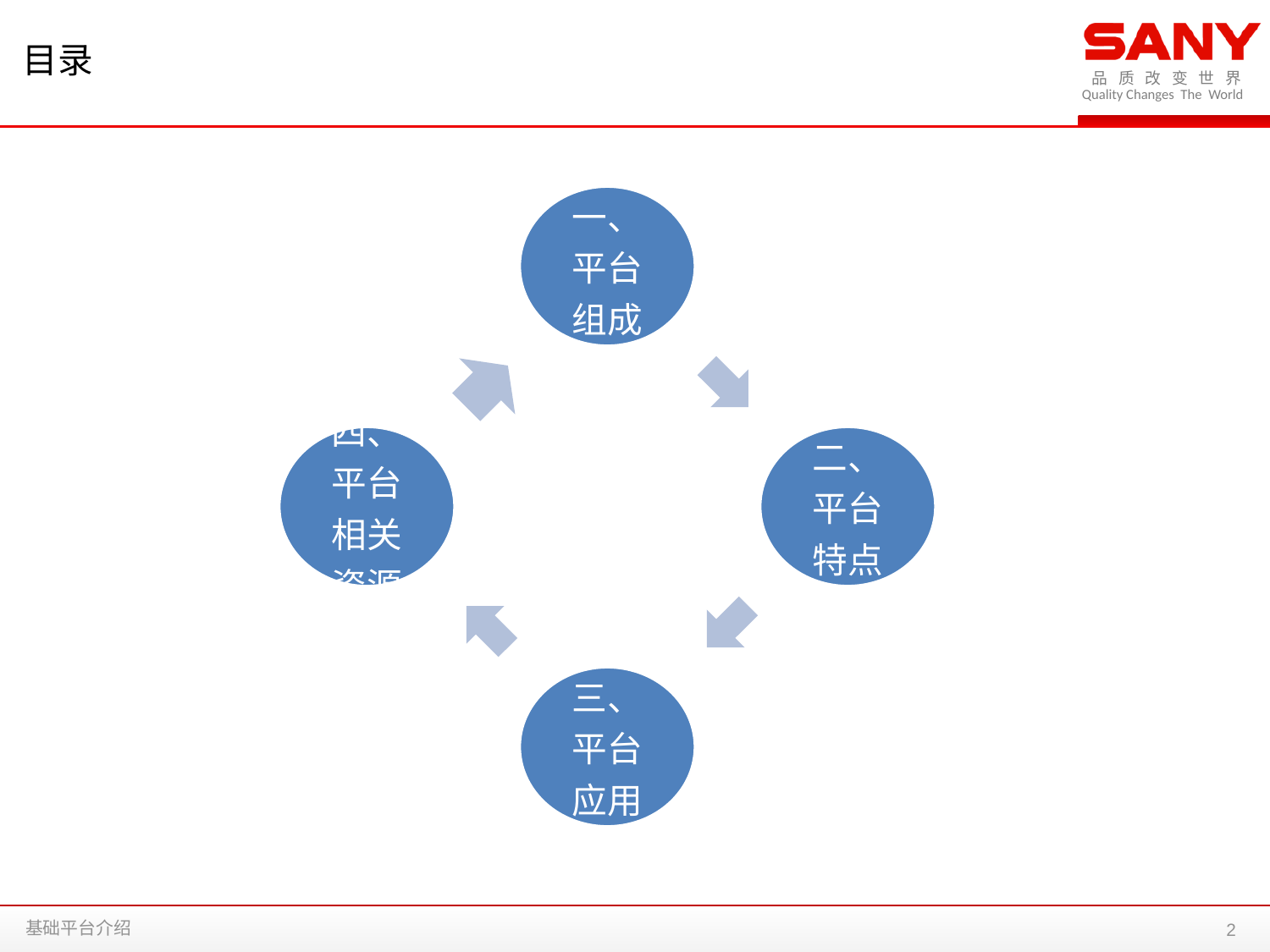

# 目录
一、平台组成
二、平台特点
三、平台应用
四、平台相关资源
2
基础平台介绍